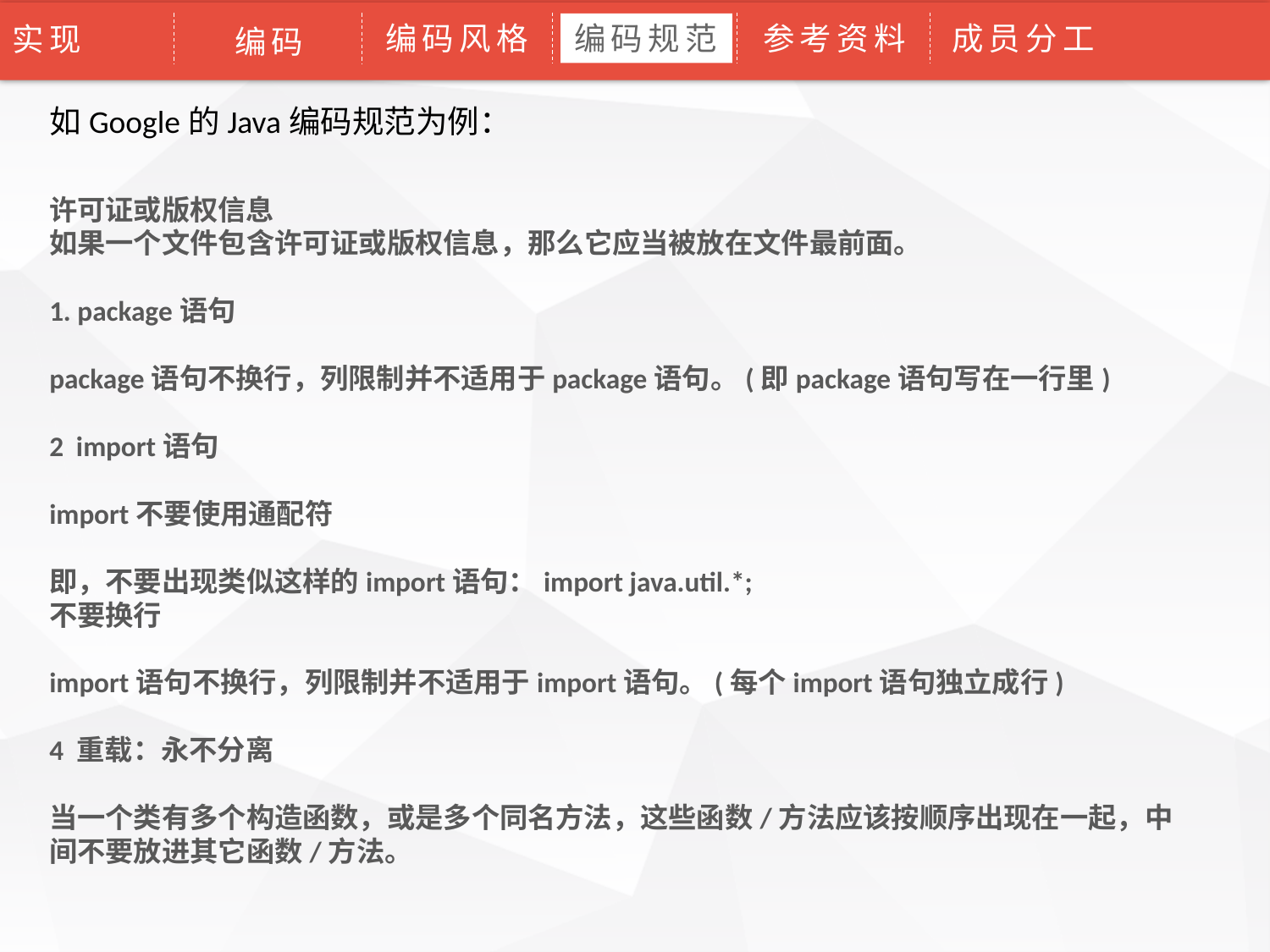

编码风格
编码规范
参考资料
成员分工
论文绪论
实现
研究背景
研究方法
研究结果
问题讨论
论文总结

编码
如Google的Java编码规范为例：
许可证或版权信息
如果一个文件包含许可证或版权信息，那么它应当被放在文件最前面。

1. package语句

package语句不换行，列限制并不适用于package语句。(即package语句写在一行里)

2  import语句

import不要使用通配符

即，不要出现类似这样的import语句：import java.util.*;
不要换行

import语句不换行，列限制并不适用于import语句。(每个import语句独立成行)

4 重载：永不分离

当一个类有多个构造函数，或是多个同名方法，这些函数/方法应该按顺序出现在一起，中间不要放进其它函数/方法。